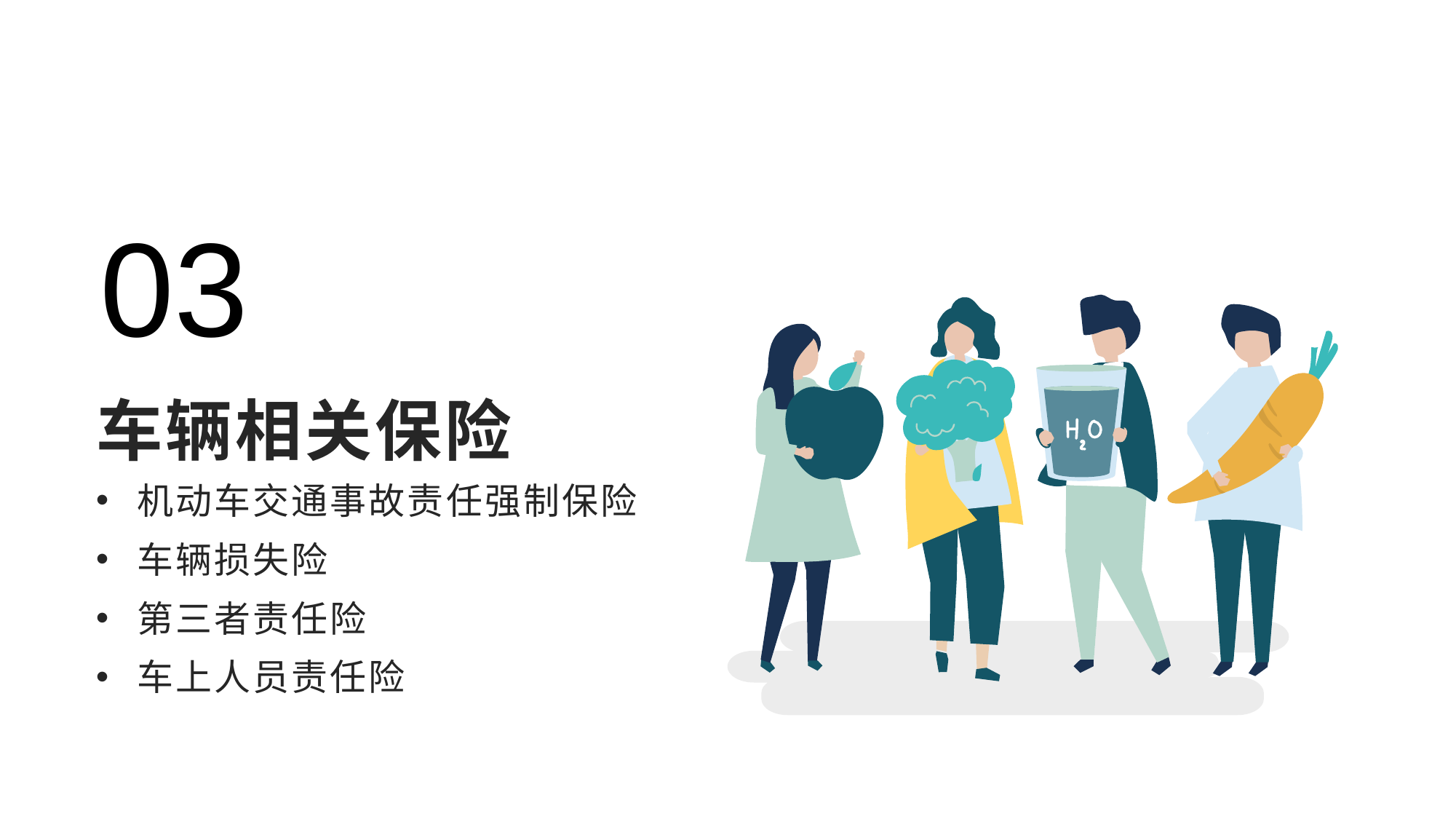

03
# 车辆相关保险
机动车交通事故责任强制保险
车辆损失险
第三者责任险
车上人员责任险